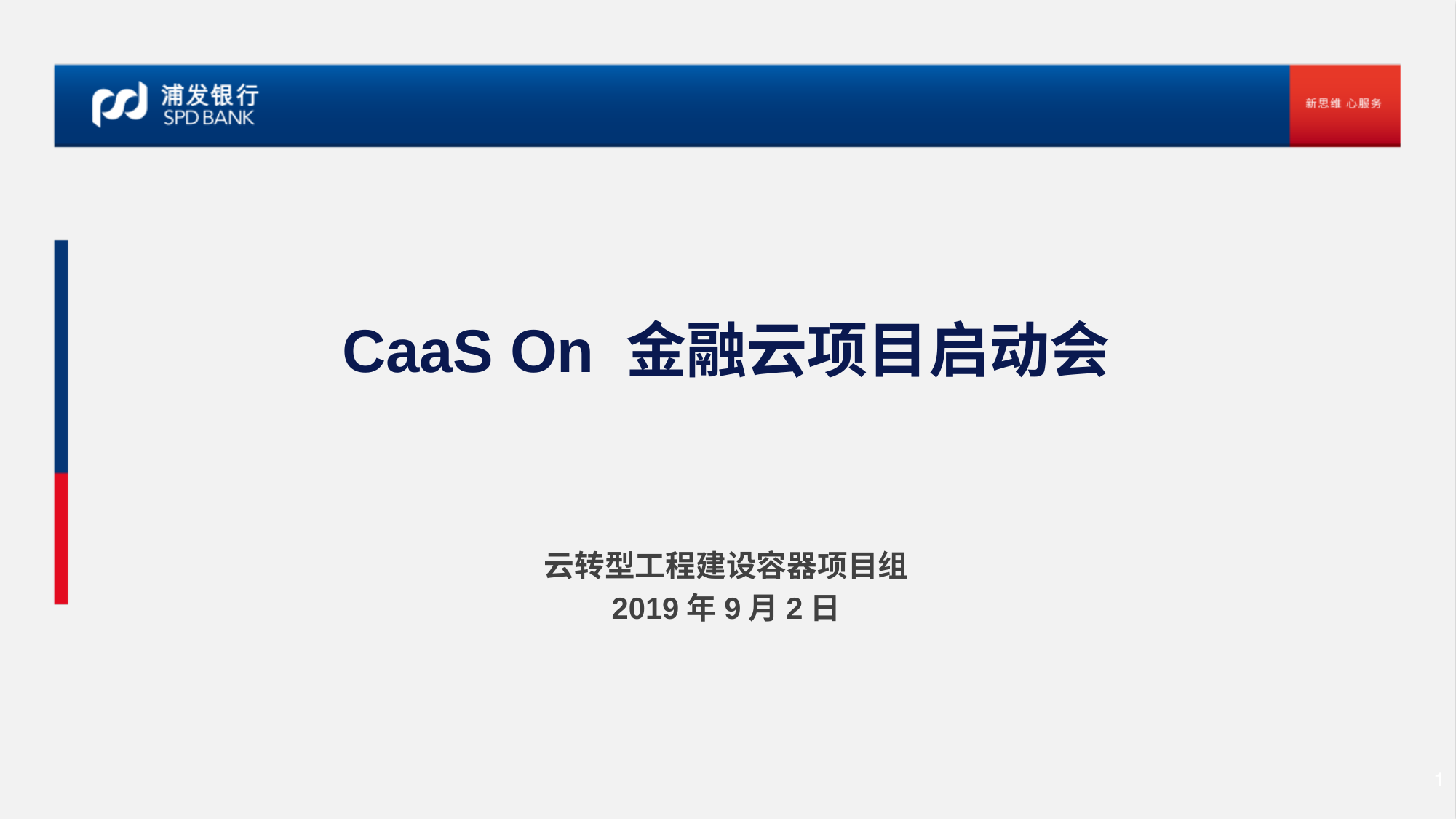

# CaaS On 金融云项目启动会
云转型工程建设容器项目组
2019年9月2日
1